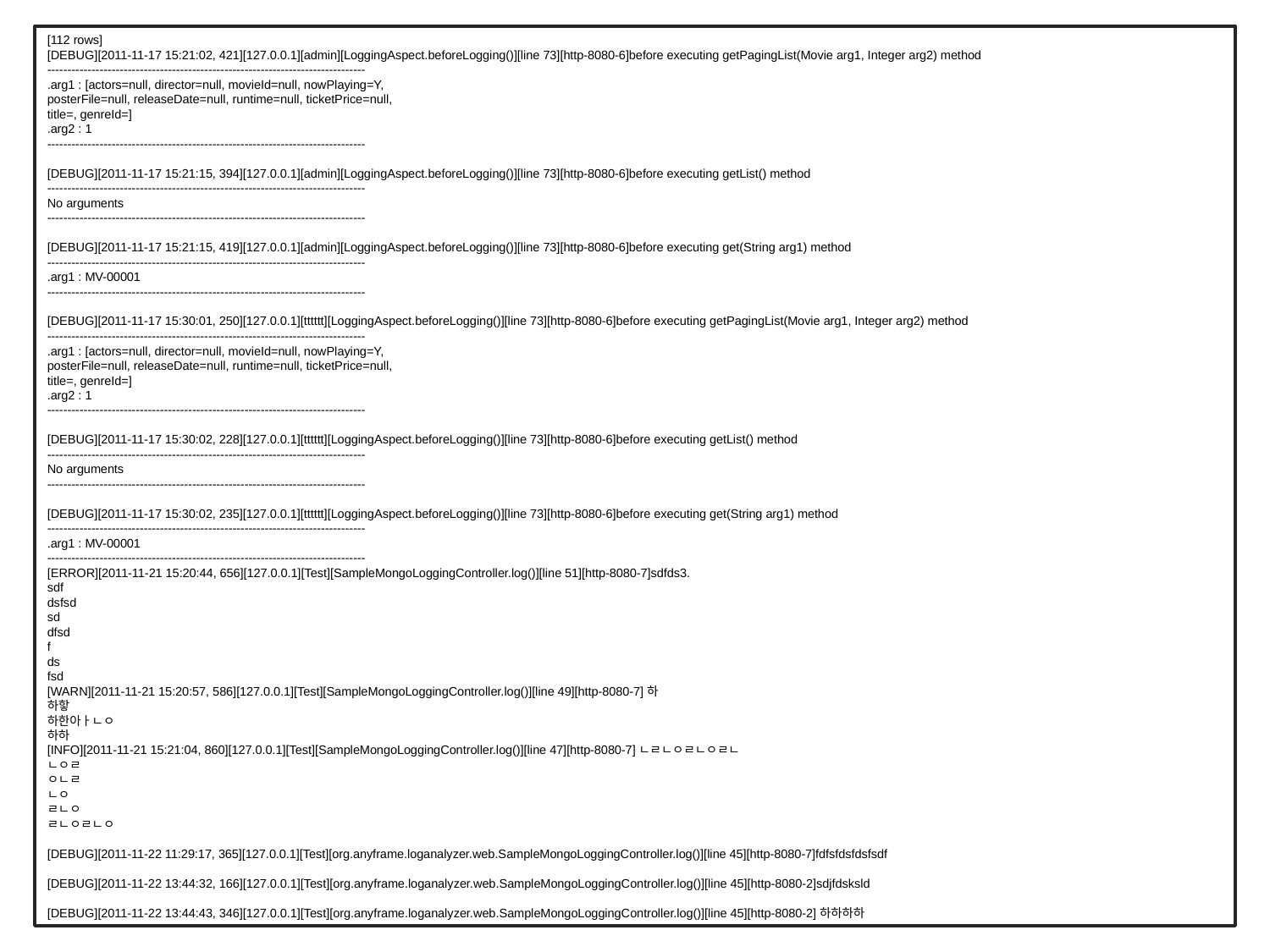

[112 rows]
[DEBUG][2011-11-17 15:21:02, 421][127.0.0.1][admin][LoggingAspect.beforeLogging()][line 73][http-8080-6]before executing getPagingList(Movie arg1, Integer arg2) method
-------------------------------------------------------------------------------
.arg1 : [actors=null, director=null, movieId=null, nowPlaying=Y,
posterFile=null, releaseDate=null, runtime=null, ticketPrice=null,
title=, genreId=]
.arg2 : 1
-------------------------------------------------------------------------------

[DEBUG][2011-11-17 15:21:15, 394][127.0.0.1][admin][LoggingAspect.beforeLogging()][line 73][http-8080-6]before executing getList() method
-------------------------------------------------------------------------------
No arguments
-------------------------------------------------------------------------------

[DEBUG][2011-11-17 15:21:15, 419][127.0.0.1][admin][LoggingAspect.beforeLogging()][line 73][http-8080-6]before executing get(String arg1) method
-------------------------------------------------------------------------------
.arg1 : MV-00001
-------------------------------------------------------------------------------

[DEBUG][2011-11-17 15:30:01, 250][127.0.0.1][tttttt][LoggingAspect.beforeLogging()][line 73][http-8080-6]before executing getPagingList(Movie arg1, Integer arg2) method
-------------------------------------------------------------------------------
.arg1 : [actors=null, director=null, movieId=null, nowPlaying=Y,
posterFile=null, releaseDate=null, runtime=null, ticketPrice=null,
title=, genreId=]
.arg2 : 1
-------------------------------------------------------------------------------

[DEBUG][2011-11-17 15:30:02, 228][127.0.0.1][tttttt][LoggingAspect.beforeLogging()][line 73][http-8080-6]before executing getList() method
-------------------------------------------------------------------------------
No arguments
-------------------------------------------------------------------------------

[DEBUG][2011-11-17 15:30:02, 235][127.0.0.1][tttttt][LoggingAspect.beforeLogging()][line 73][http-8080-6]before executing get(String arg1) method
-------------------------------------------------------------------------------
.arg1 : MV-00001
-------------------------------------------------------------------------------
[ERROR][2011-11-21 15:20:44, 656][127.0.0.1][Test][SampleMongoLoggingController.log()][line 51][http-8080-7]sdfds3.
sdf
dsfsd
sd
dfsd
f
ds
fsd
[WARN][2011-11-21 15:20:57, 586][127.0.0.1][Test][SampleMongoLoggingController.log()][line 49][http-8080-7]하
하핳
하한아ㅏㄴㅇ
하하
[INFO][2011-11-21 15:21:04, 860][127.0.0.1][Test][SampleMongoLoggingController.log()][line 47][http-8080-7]ㄴㄹㄴㅇㄹㄴㅇㄹㄴ
ㄴㅇㄹ
ㅇㄴㄹ
ㄴㅇ
ㄹㄴㅇ
ㄹㄴㅇㄹㄴㅇ

[DEBUG][2011-11-22 11:29:17, 365][127.0.0.1][Test][org.anyframe.loganalyzer.web.SampleMongoLoggingController.log()][line 45][http-8080-7]fdfsfdsfdsfsdf

[DEBUG][2011-11-22 13:44:32, 166][127.0.0.1][Test][org.anyframe.loganalyzer.web.SampleMongoLoggingController.log()][line 45][http-8080-2]sdjfdsksld

[DEBUG][2011-11-22 13:44:43, 346][127.0.0.1][Test][org.anyframe.loganalyzer.web.SampleMongoLoggingController.log()][line 45][http-8080-2]하하하하